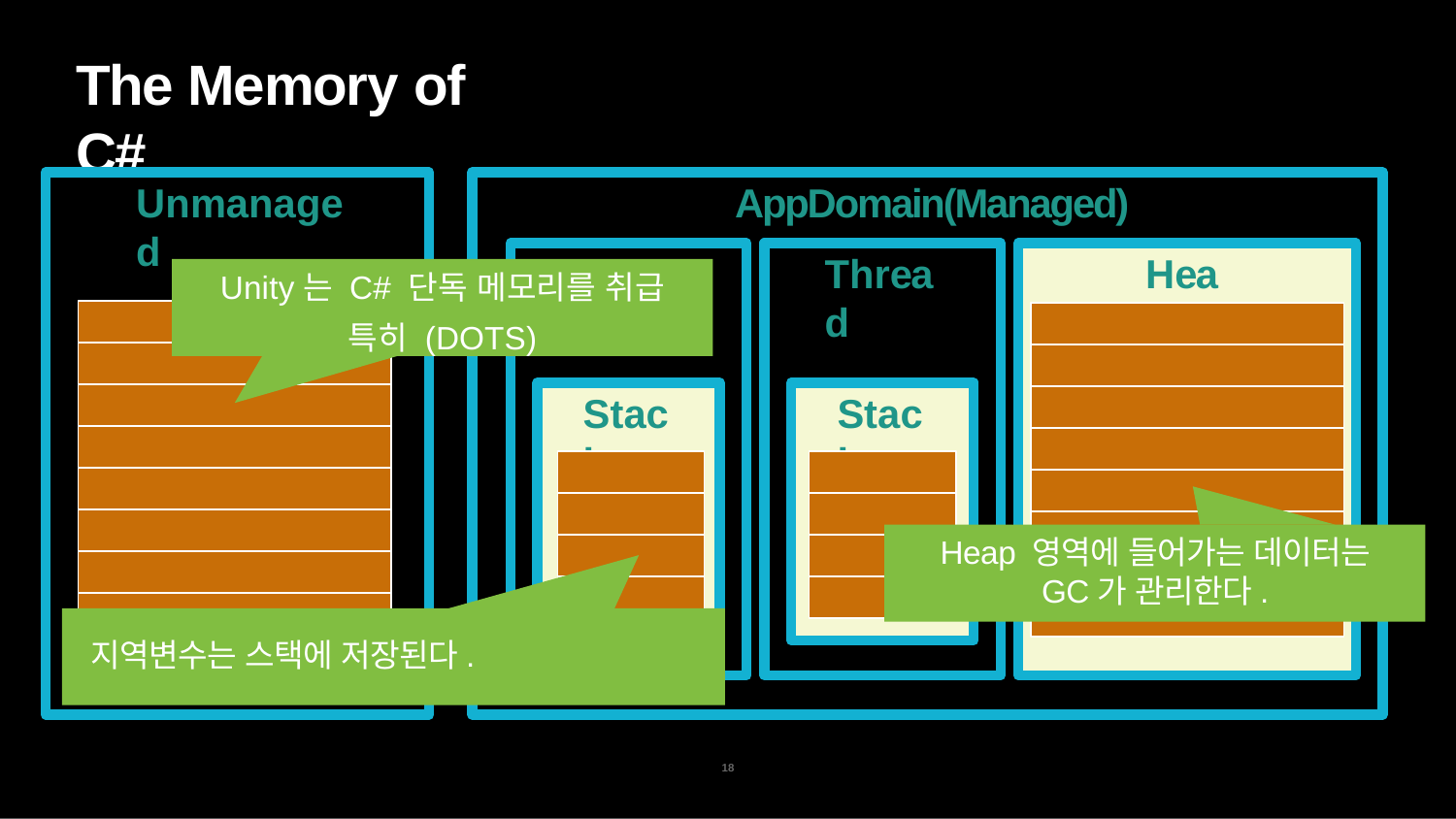

# The Memory of C#

Unmanaged
AppDomain(Managed)

Thread
Heap
Thread
Unity는 C# 단독 메모리를 취급
특히 (DOTS)

Stack
Stack

Heap 영역에 들어가는 데이터는 GC가 관리한다.

지역변수는 스택에 저장된다.
18